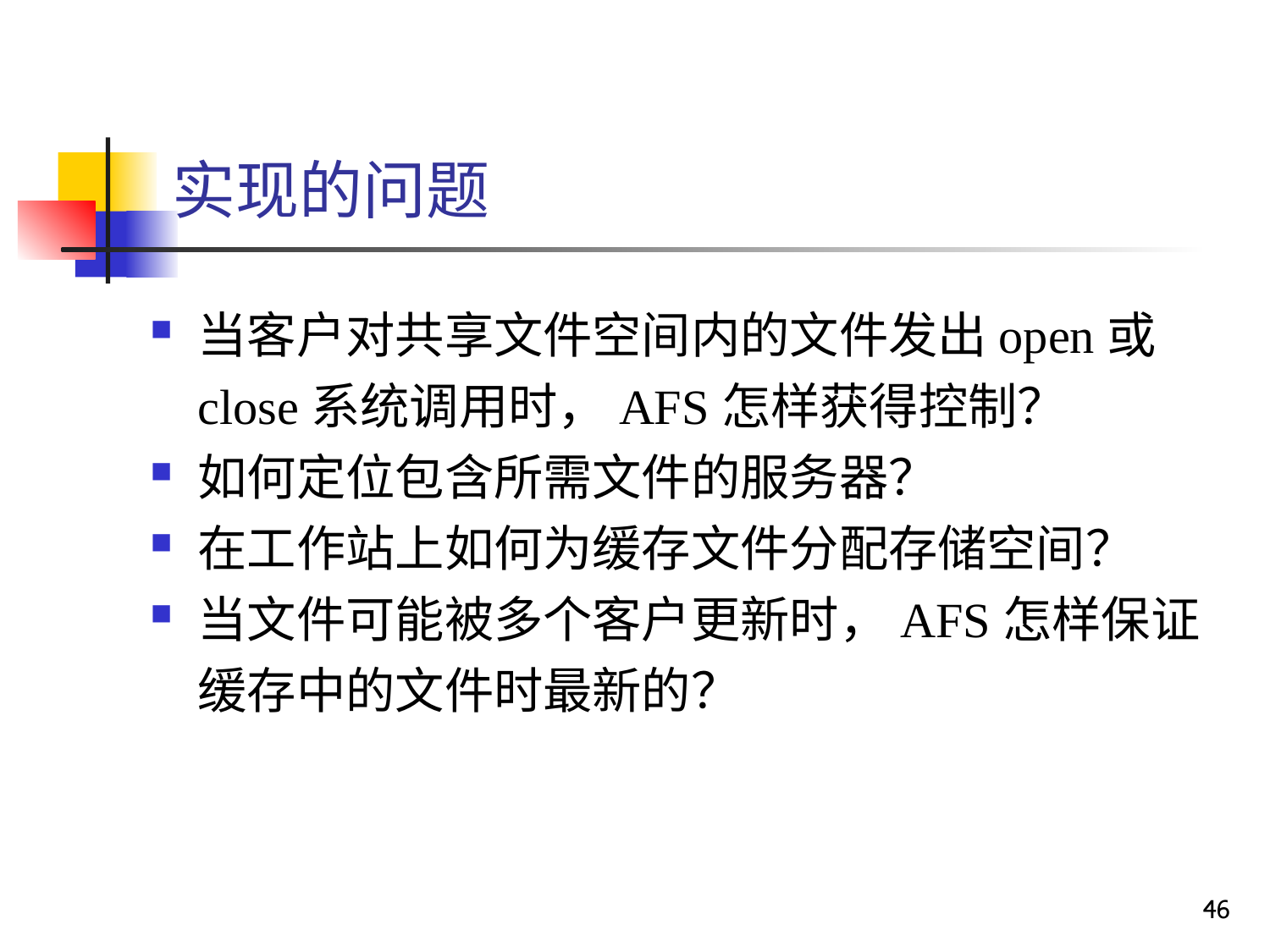

实现的问题
当客户对共享文件空间内的文件发出open或close系统调用时，AFS怎样获得控制？
如何定位包含所需文件的服务器？
在工作站上如何为缓存文件分配存储空间？
当文件可能被多个客户更新时，AFS怎样保证缓存中的文件时最新的？
46